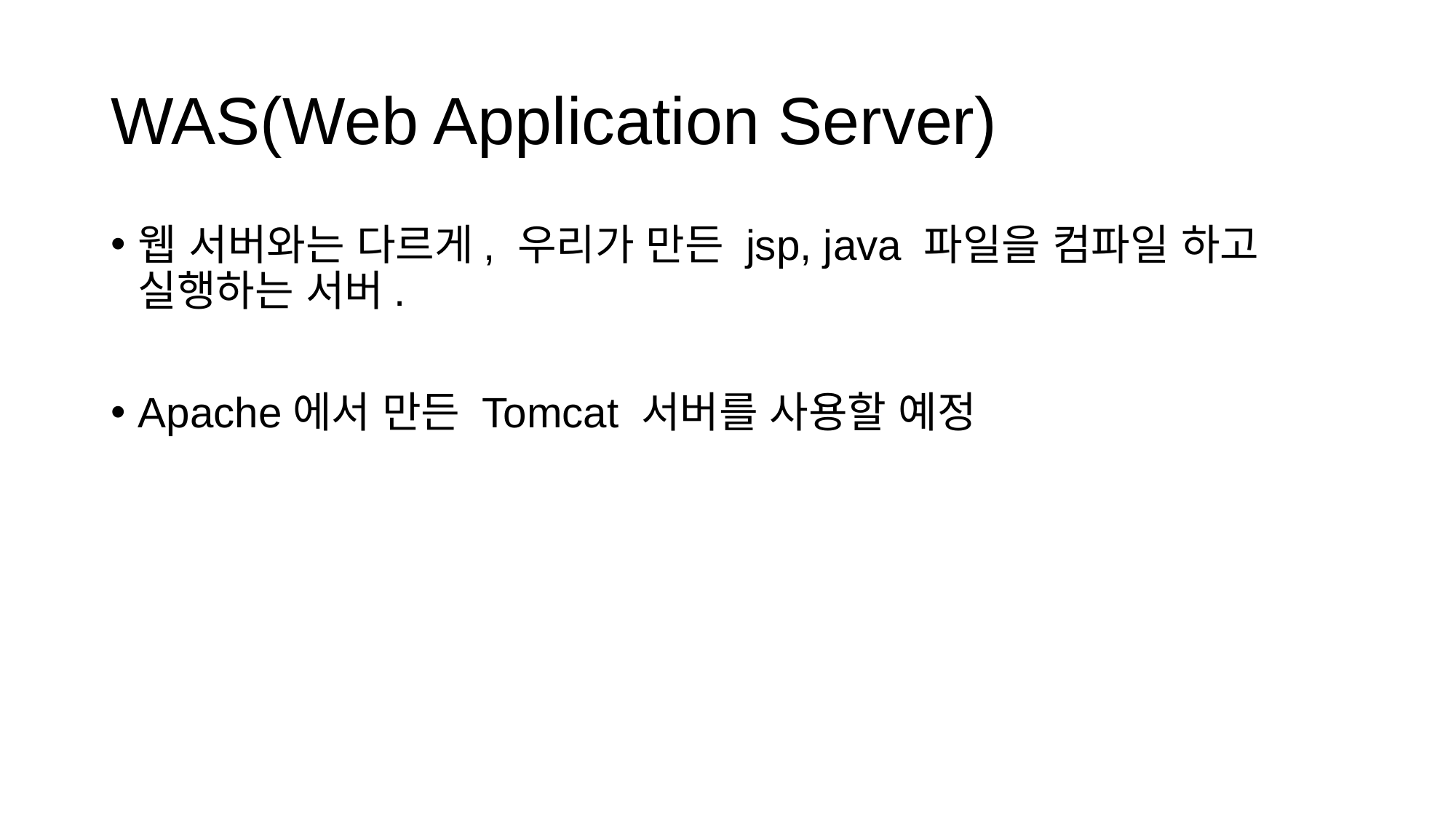

# WAS(Web Application Server)
웹 서버와는 다르게, 우리가 만든 jsp, java 파일을 컴파일 하고 실행하는 서버.

Apache에서 만든 Tomcat 서버를 사용할 예정